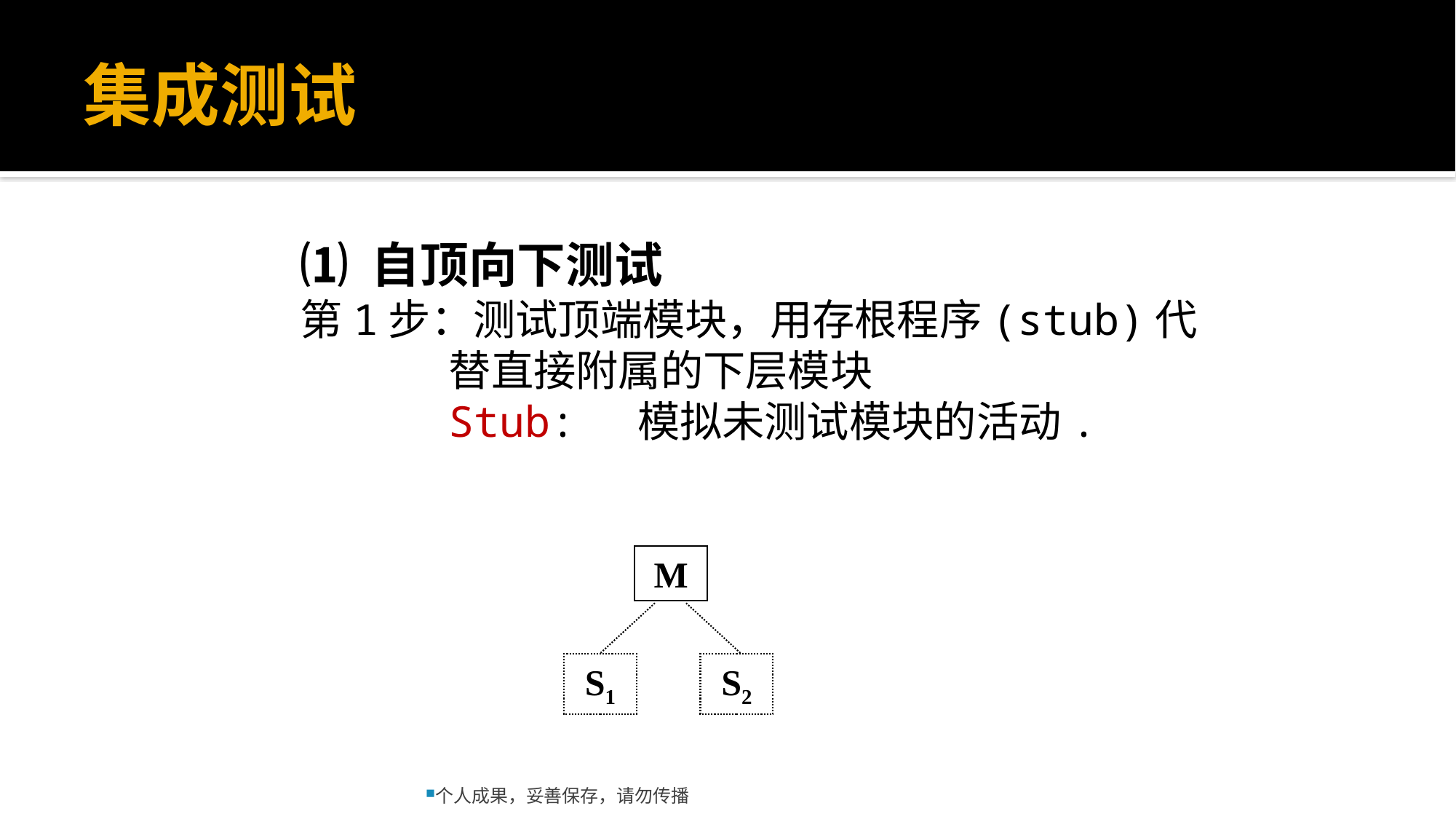

# 集成测试
⑴ 自顶向下测试
第1步：测试顶端模块，用存根程序(stub)代替直接附属的下层模块
	Stub:  模拟未测试模块的活动.
M

S1
S2
个人成果，妥善保存，请勿传播